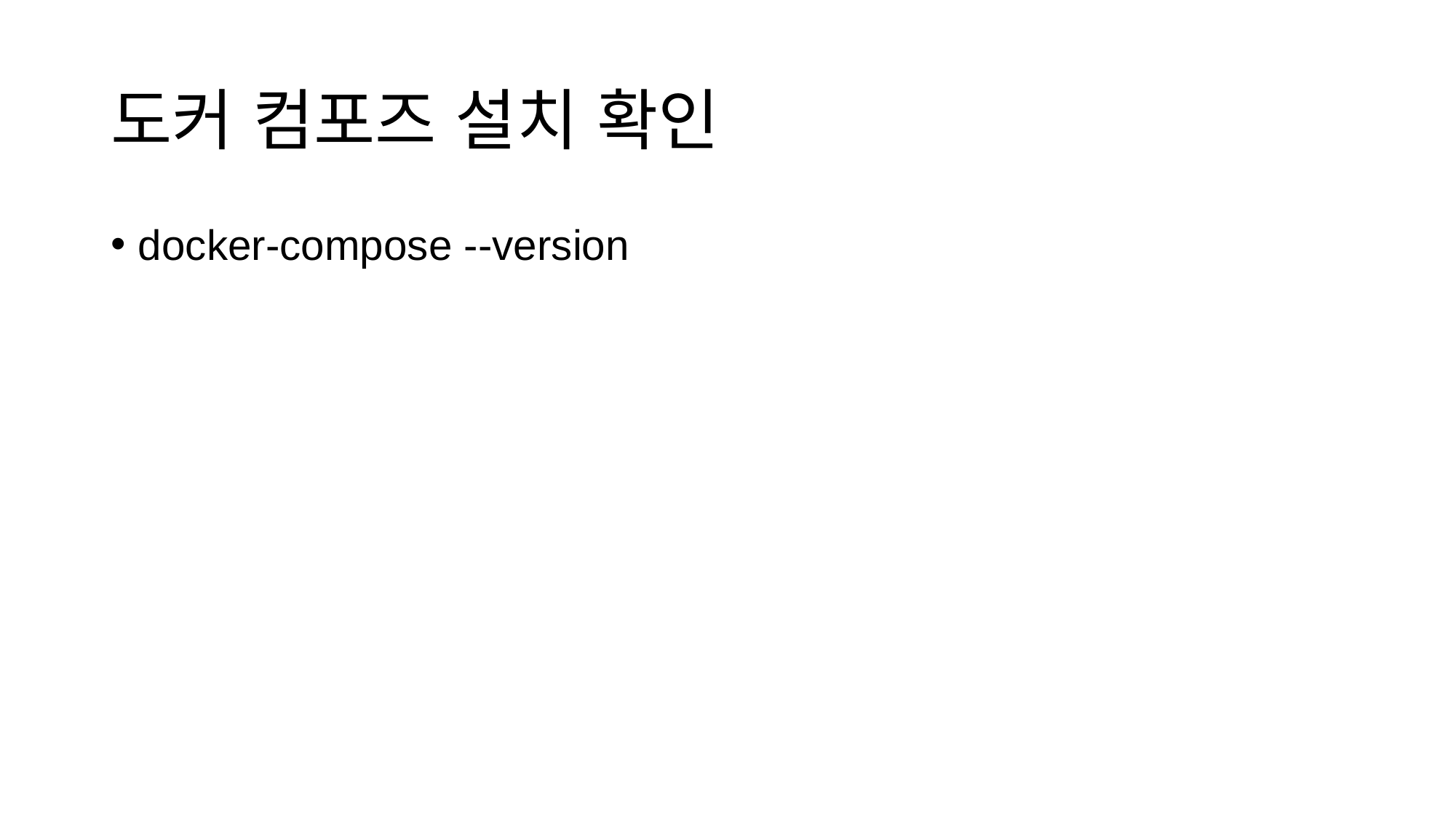

# 도커 컴포즈 설치 확인
docker-compose --version